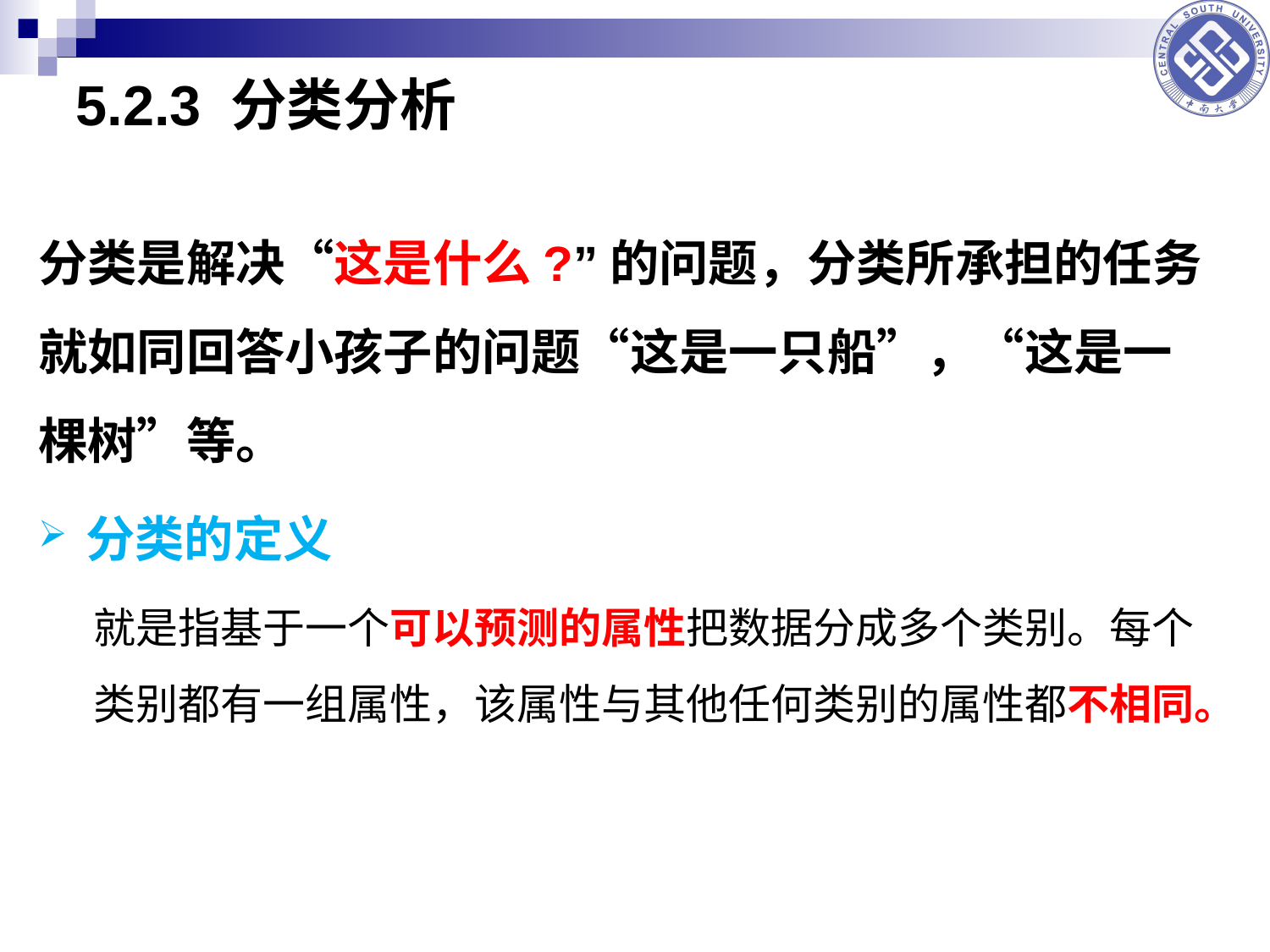

5.2.3 分类分析

分类是解决“这是什么?”的问题，分类所承担的任务就如同回答小孩子的问题“这是一只船”，“这是一棵树”等。
分类的定义
就是指基于一个可以预测的属性把数据分成多个类别。每个类别都有一组属性，该属性与其他任何类别的属性都不相同。